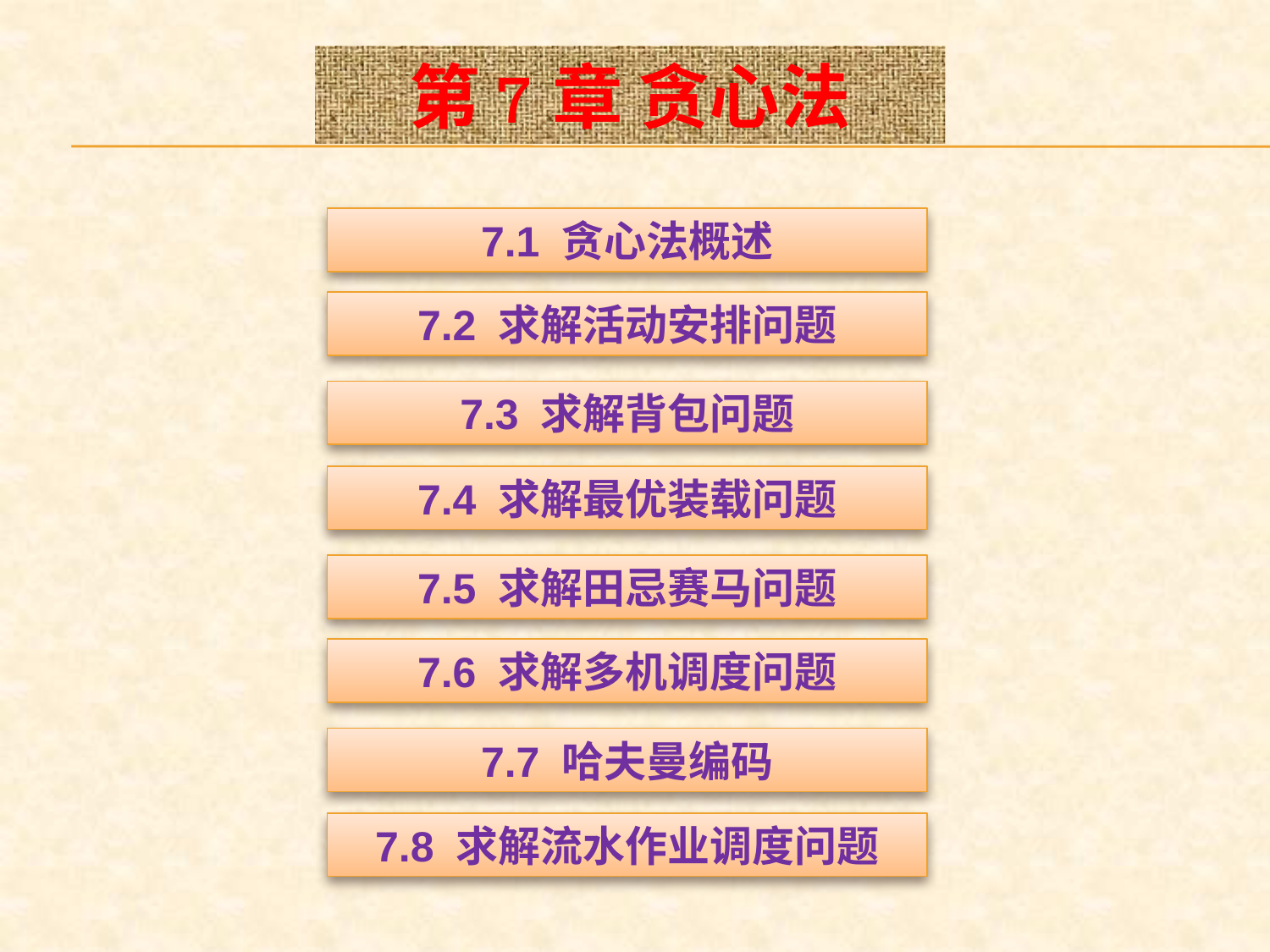

第7章 贪心法
7.1 贪心法概述
7.2 求解活动安排问题
7.3 求解背包问题
7.4 求解最优装载问题
7.5 求解田忌赛马问题
7.6 求解多机调度问题
7.7 哈夫曼编码
7.8 求解流水作业调度问题